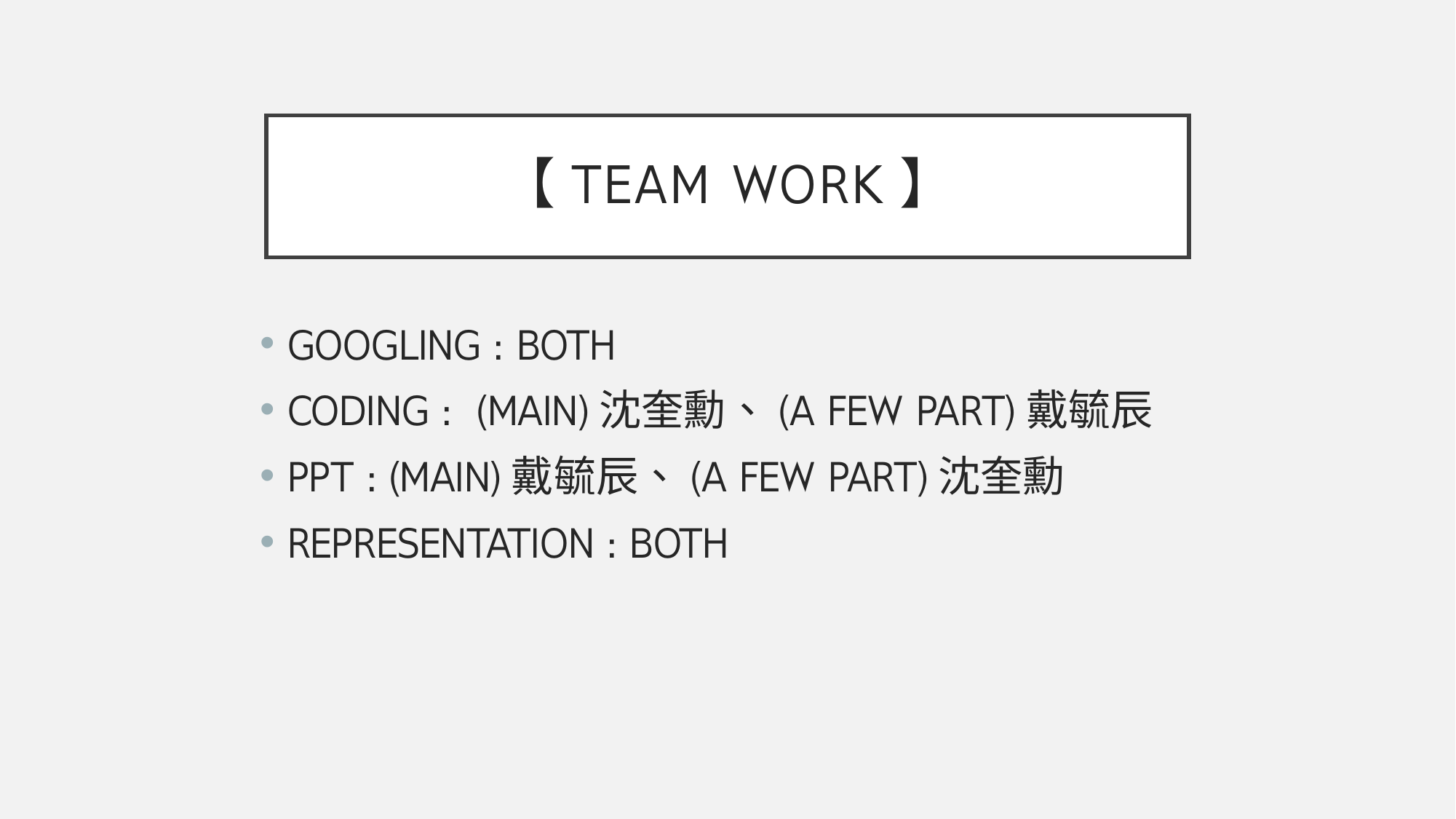

# 【Team Work】
GOOGLING : BOTH
CODING :  (MAIN)沈奎勳、(A FEW PART)戴毓辰
PPT : (MAIN)戴毓辰、(A FEW PART)沈奎勳
REPRESENTATION : BOTH